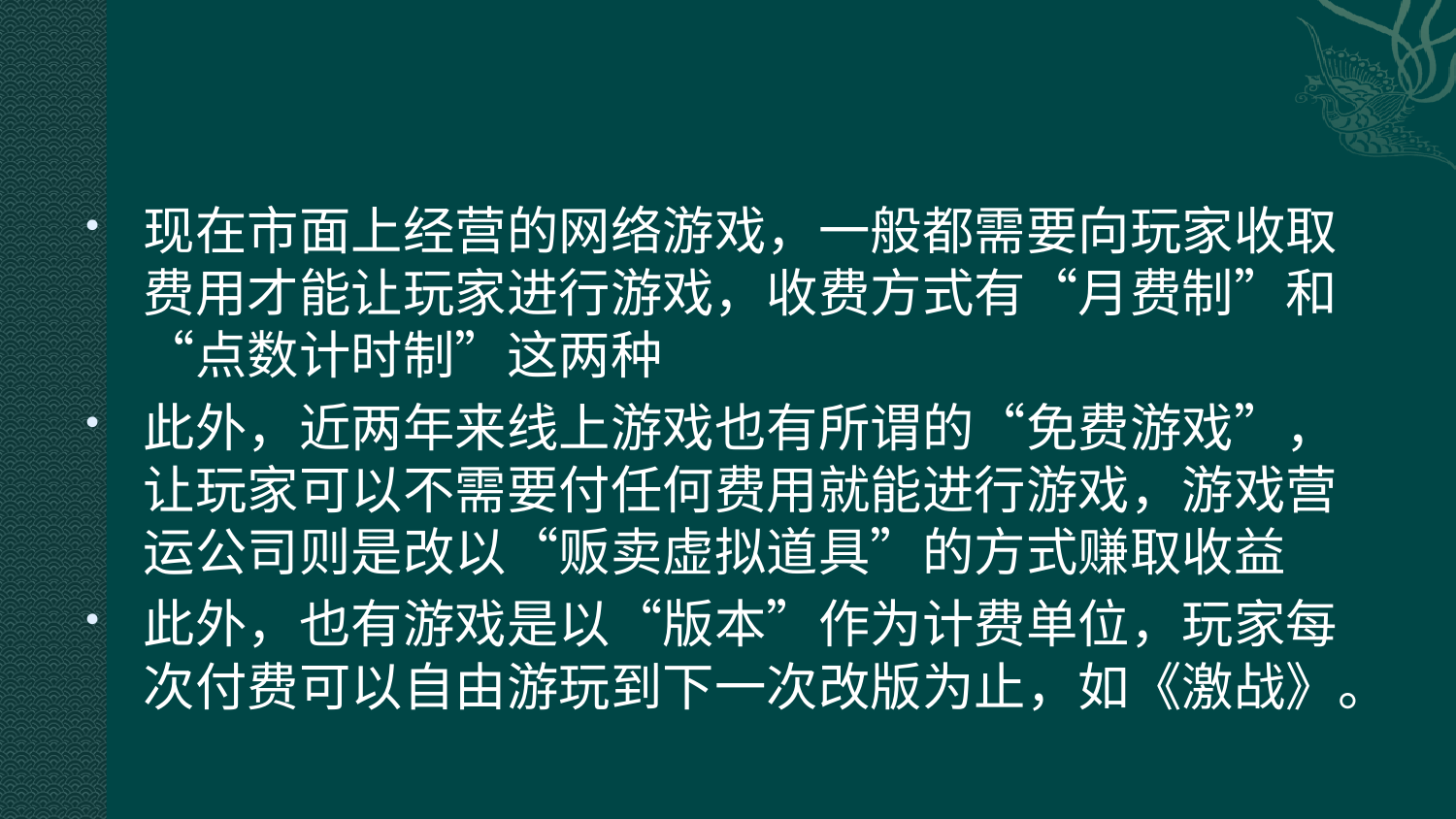

#
现在市面上经营的网络游戏，一般都需要向玩家收取费用才能让玩家进行游戏，收费方式有“月费制”和“点数计时制”这两种
此外，近两年来线上游戏也有所谓的“免费游戏”，让玩家可以不需要付任何费用就能进行游戏，游戏营运公司则是改以“贩卖虚拟道具”的方式赚取收益
此外，也有游戏是以“版本”作为计费单位，玩家每次付费可以自由游玩到下一次改版为止，如《激战》。